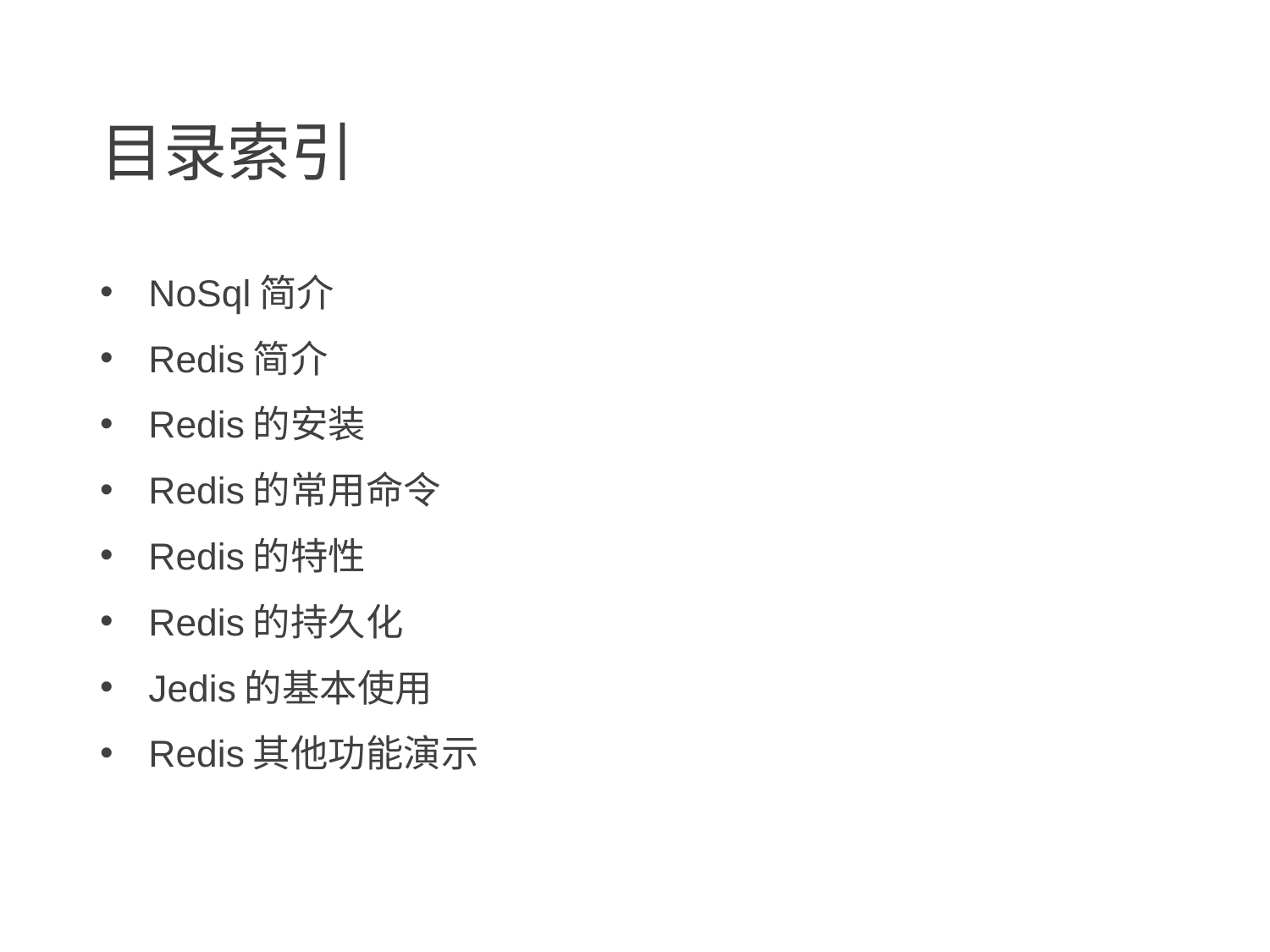

# 目录索引
NoSql简介
Redis简介
Redis的安装
Redis的常用命令
Redis的特性
Redis的持久化
Jedis的基本使用
Redis其他功能演示